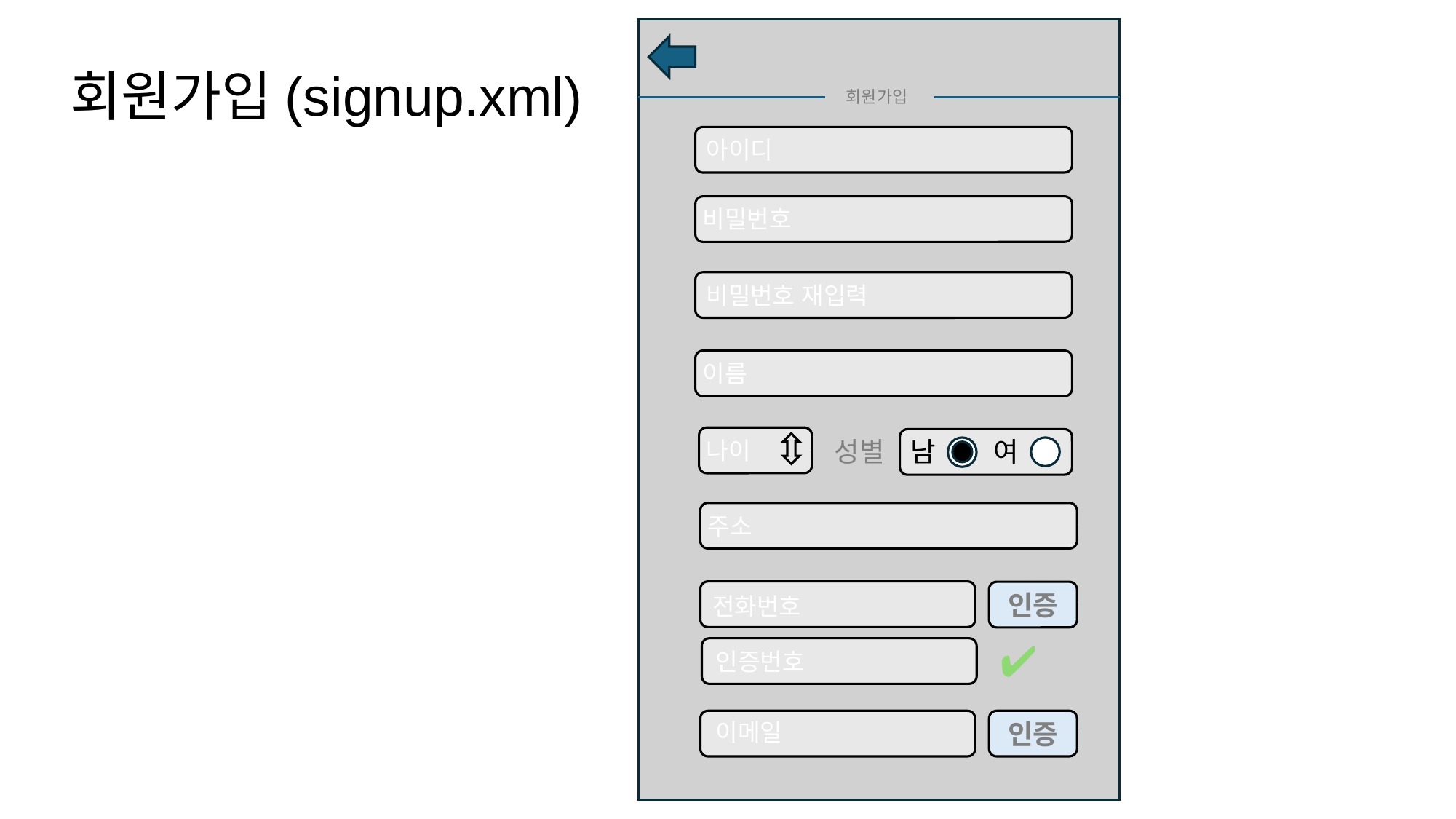

# 회원가입(signup.xml)

회원가입

아이디

비밀번호

비밀번호 재입력

이름

나이
여
남
성별

주소

인증
전화번호

인증번호
✔
인증

이메일